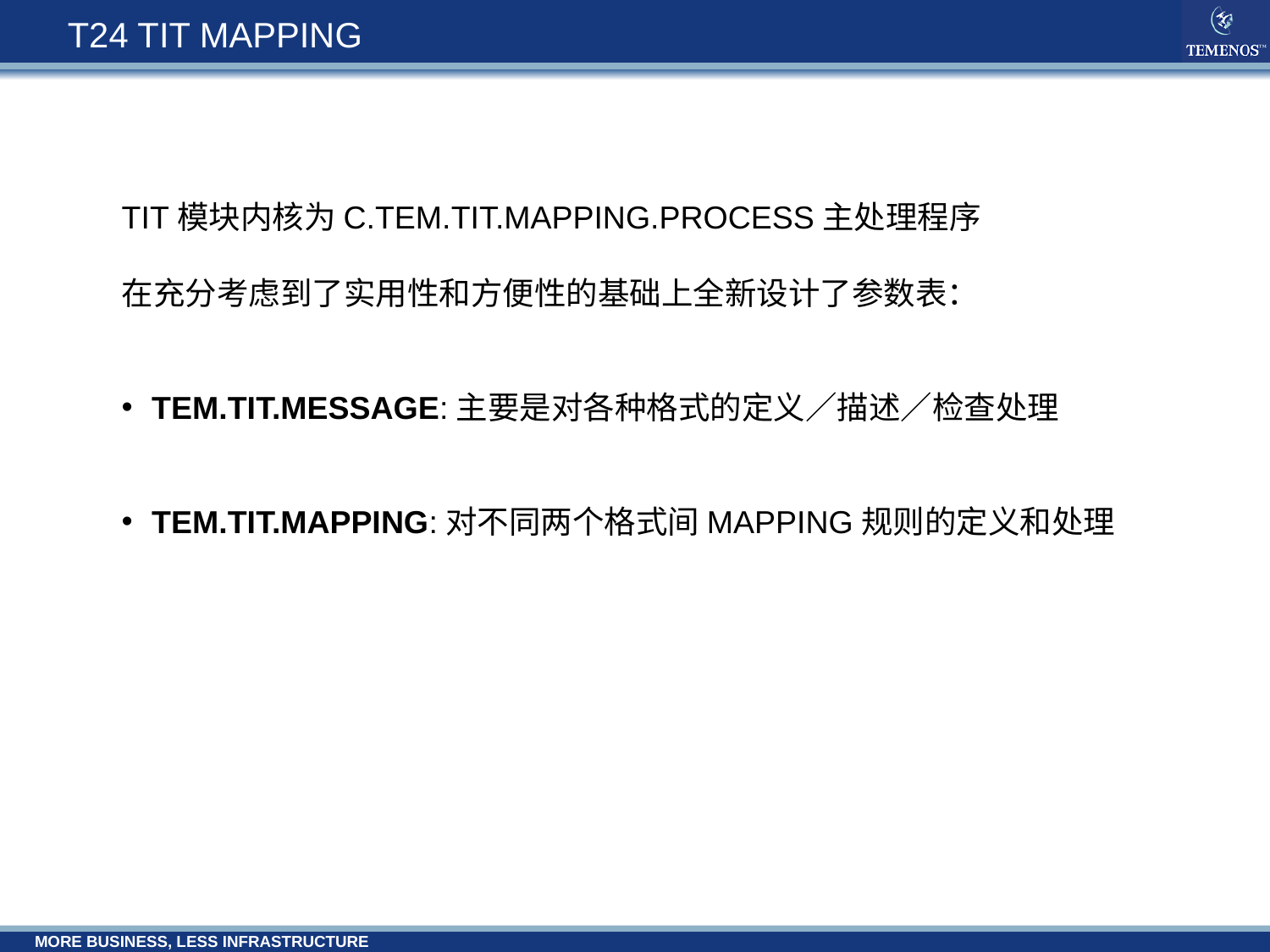

# T24 TIT MAPPING
TIT模块内核为C.TEM.TIT.MAPPING.PROCESS主处理程序

在充分考虑到了实用性和方便性的基础上全新设计了参数表：

TEM.TIT.MESSAGE:主要是对各种格式的定义／描述／检查处理

TEM.TIT.MAPPING:对不同两个格式间MAPPING规则的定义和处理